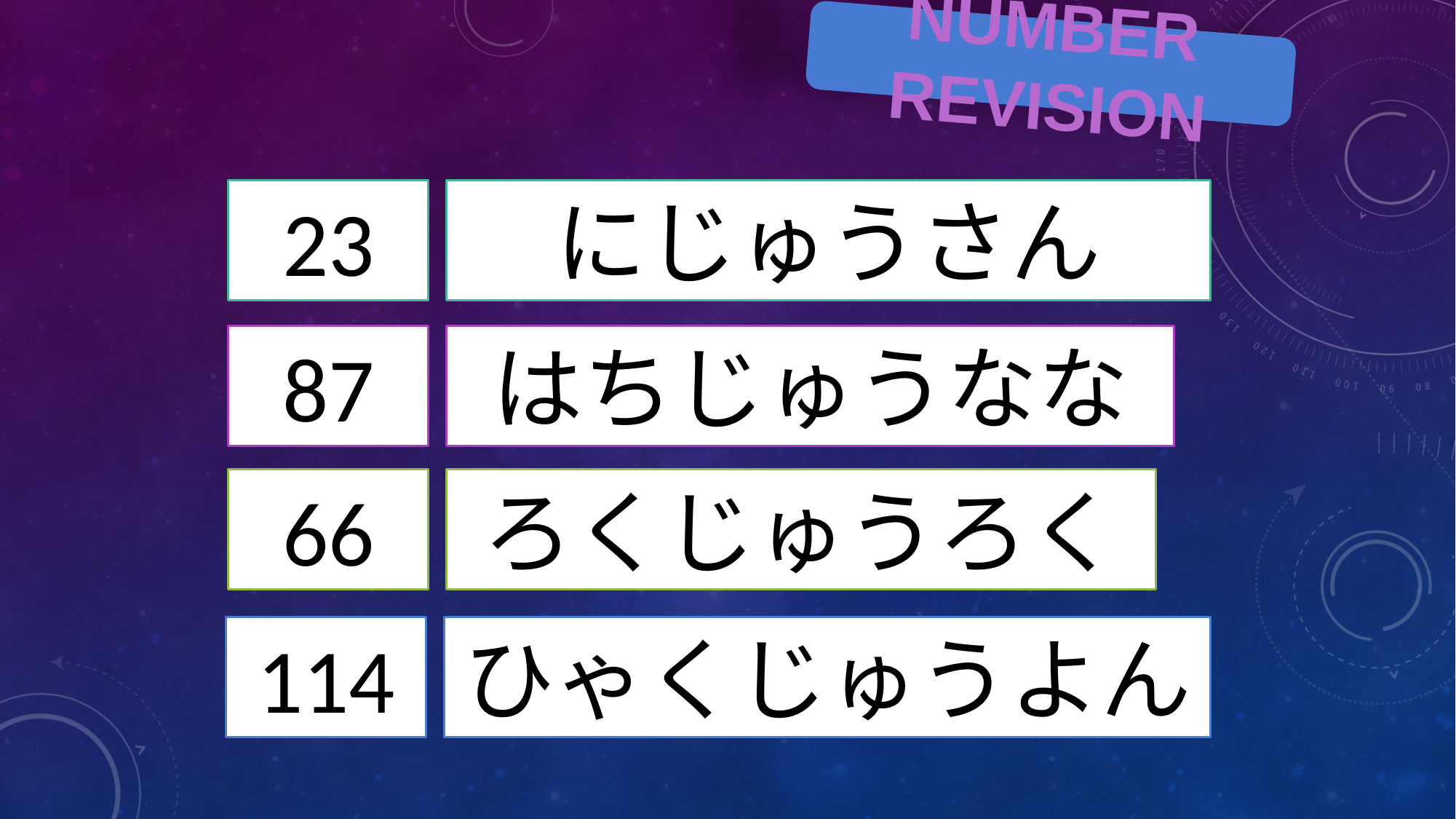

NUMBER REVISION
23
にじゅうさん
87
はちじゅうなな
66
ろくじゅうろく
114
ひゃくじゅうよん